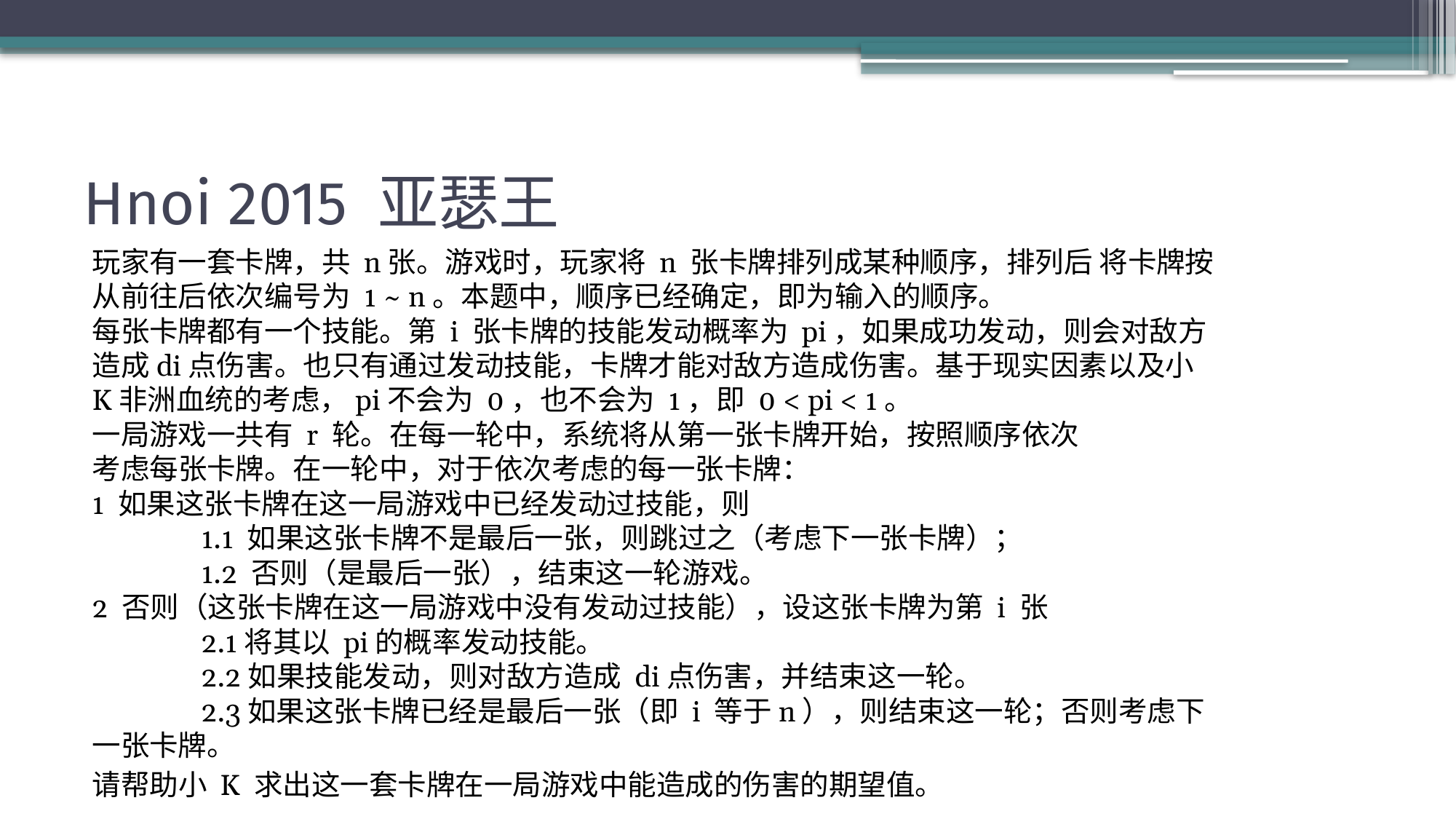

# Hnoi 2015 亚瑟王
玩家有一套卡牌，共 n张。游戏时，玩家将 n 张卡牌排列成某种顺序，排列后 将卡牌按从前往后依次编号为 1 ~ n。本题中，顺序已经确定，即为输入的顺序。 
每张卡牌都有一个技能。第 i 张卡牌的技能发动概率为 pi，如果成功发动，则会对敌方造成di点伤害。也只有通过发动技能，卡牌才能对敌方造成伤害。基于现实因素以及小K非洲血统的考虑，pi不会为 0，也不会为 1，即 0 < pi < 1。 
一局游戏一共有 r 轮。在每一轮中，系统将从第一张卡牌开始，按照顺序依次 
考虑每张卡牌。在一轮中，对于依次考虑的每一张卡牌： 
1 如果这张卡牌在这一局游戏中已经发动过技能，则
	1.1 如果这张卡牌不是最后一张，则跳过之（考虑下一张卡牌）； 
	1.2 否则（是最后一张），结束这一轮游戏。 
2 否则（这张卡牌在这一局游戏中没有发动过技能），设这张卡牌为第 i 张 
	2.1将其以 pi的概率发动技能。 
	2.2如果技能发动，则对敌方造成 di点伤害，并结束这一轮。 
	2.3如果这张卡牌已经是最后一张（即 i 等于n），则结束这一轮；否则考虑下一张卡牌。
请帮助小 K 求出这一套卡牌在一局游戏中能造成的伤害的期望值。